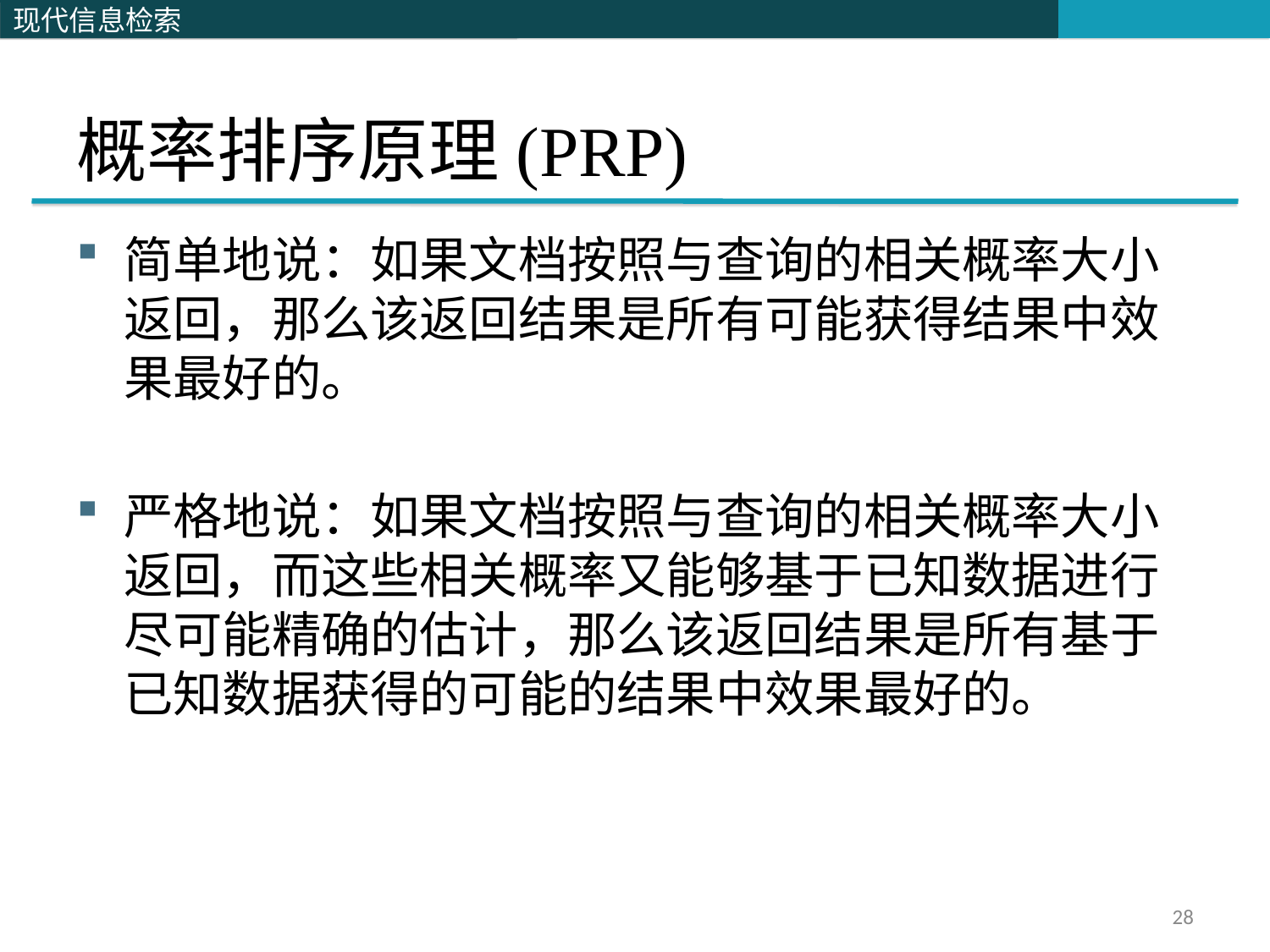

# 概率排序原理(PRP)
简单地说：如果文档按照与查询的相关概率大小返回，那么该返回结果是所有可能获得结果中效果最好的。

严格地说：如果文档按照与查询的相关概率大小返回，而这些相关概率又能够基于已知数据进行尽可能精确的估计，那么该返回结果是所有基于已知数据获得的可能的结果中效果最好的。
28